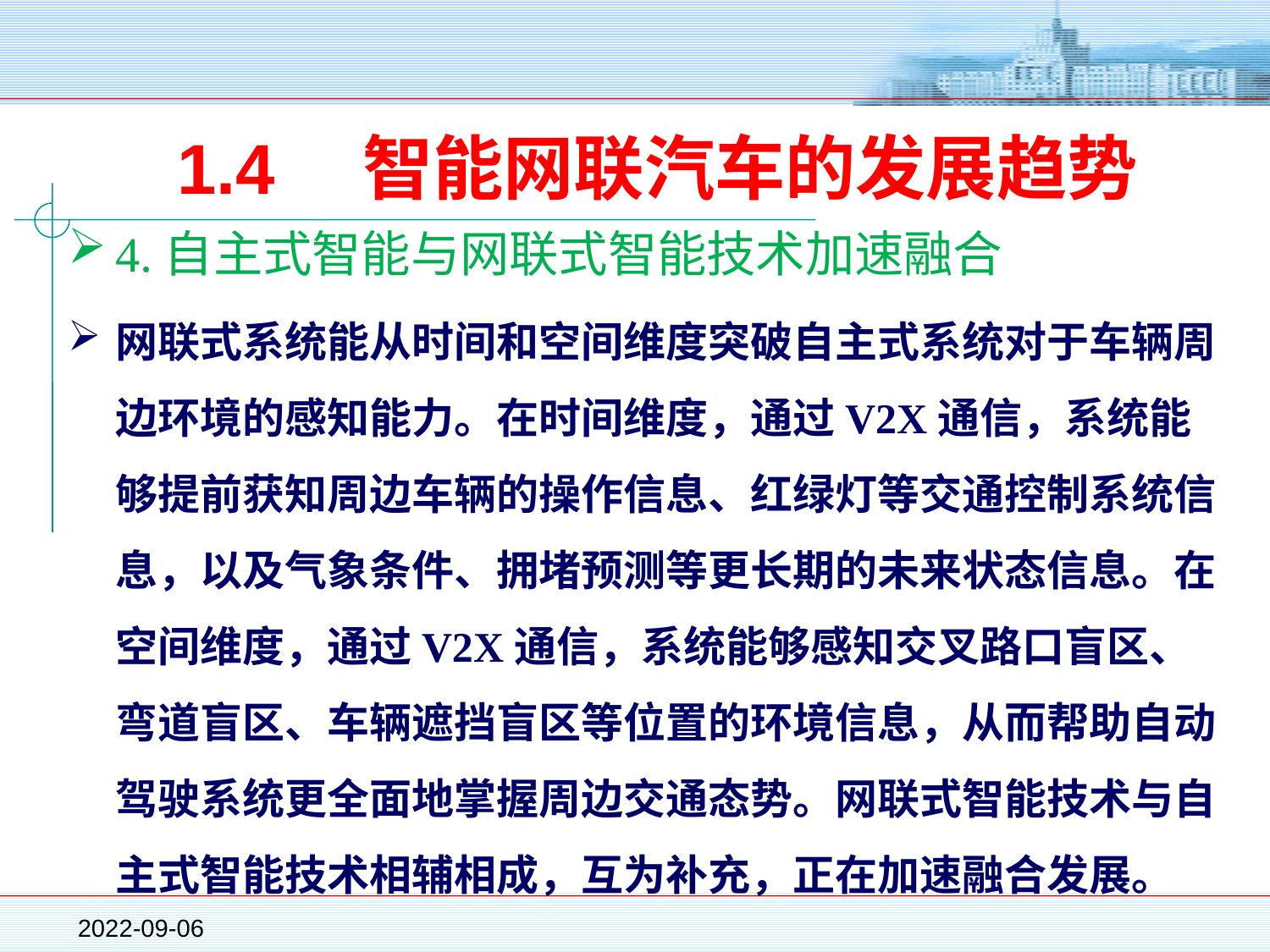

# 1.4　智能网联汽车的发展趋势
4.自主式智能与网联式智能技术加速融合
网联式系统能从时间和空间维度突破自主式系统对于车辆周边环境的感知能力。在时间维度，通过V2X通信，系统能够提前获知周边车辆的操作信息、红绿灯等交通控制系统信息，以及气象条件、拥堵预测等更长期的未来状态信息。在空间维度，通过V2X通信，系统能够感知交叉路口盲区、弯道盲区、车辆遮挡盲区等位置的环境信息，从而帮助自动驾驶系统更全面地掌握周边交通态势。网联式智能技术与自主式智能技术相辅相成，互为补充，正在加速融合发展。

2022-09-06